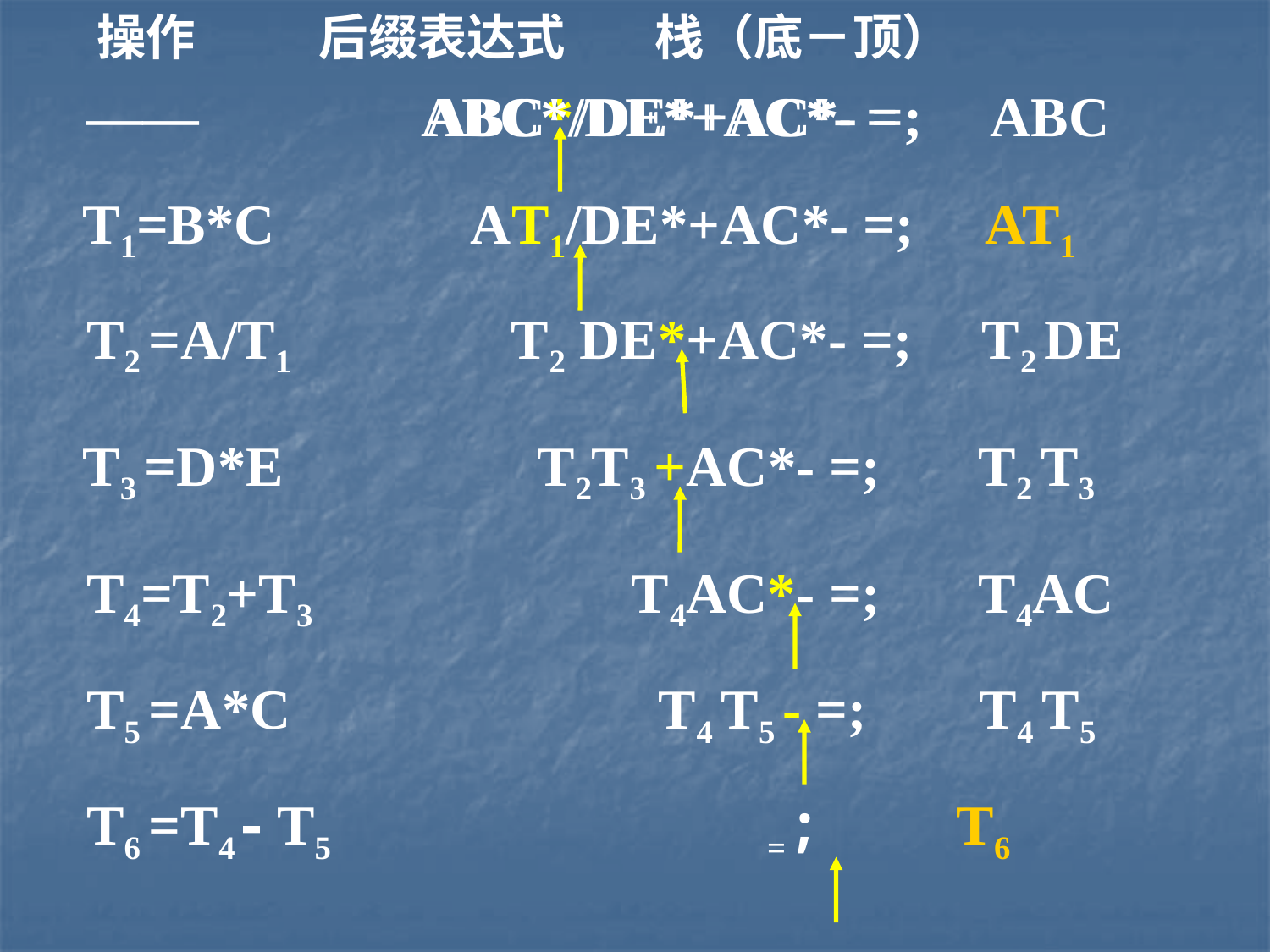

操作           后缀表达式        栈（底－顶）
ABC*/DE*+AC*- =
——                ABC*/DE*+AC*- =;     ABC

T1=B*C              AT1/DE*+AC*- =;     AT1

T2 =A/T1                T2 DE*+AC*- =;     T2 DE

T3 =D*E                  T2T3 +AC*- =;       T2 T3

T4=T2+T3                       T4AC*- =;       T4AC

T5 =A*C                          T4 T5 - =;        T4 T5

T6 =T4- T5                                                     =;    T6